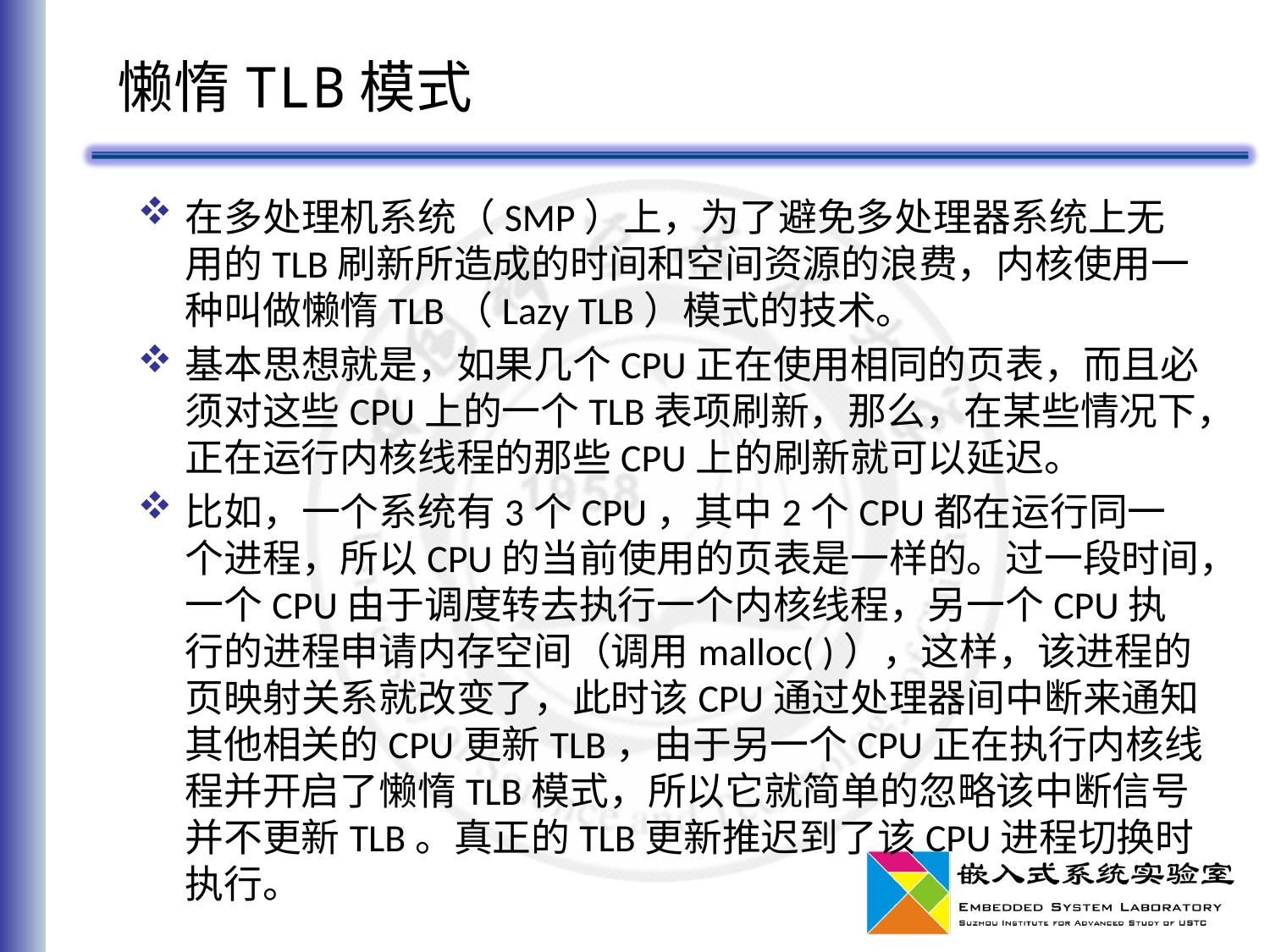

# 懒惰TLB模式
在多处理机系统（SMP）上，为了避免多处理器系统上无用的TLB刷新所造成的时间和空间资源的浪费，内核使用一种叫做懒惰TLB（Lazy TLB）模式的技术。
基本思想就是，如果几个CPU正在使用相同的页表，而且必须对这些CPU上的一个TLB表项刷新，那么，在某些情况下，正在运行内核线程的那些CPU上的刷新就可以延迟。
比如，一个系统有3个CPU，其中2个CPU都在运行同一个进程，所以CPU的当前使用的页表是一样的。过一段时间，一个CPU由于调度转去执行一个内核线程，另一个CPU执行的进程申请内存空间（调用malloc( )），这样，该进程的页映射关系就改变了，此时该CPU通过处理器间中断来通知其他相关的CPU更新TLB，由于另一个CPU正在执行内核线程并开启了懒惰TLB模式，所以它就简单的忽略该中断信号并不更新TLB。真正的TLB更新推迟到了该CPU进程切换时执行。